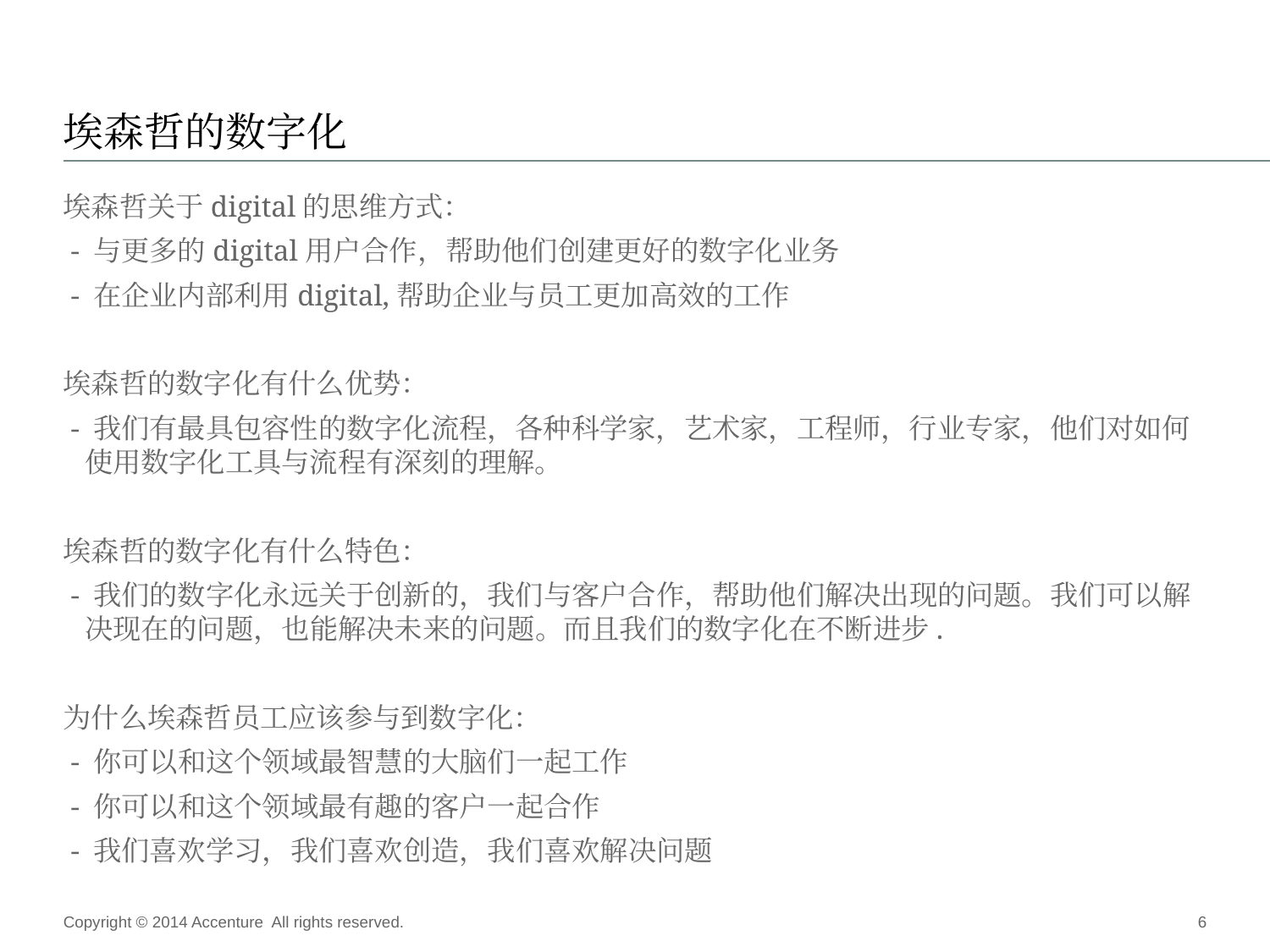

# 埃森哲的数字化
埃森哲关于digital的思维方式：
 - 与更多的digital用户合作，帮助他们创建更好的数字化业务
 - 在企业内部利用digital,帮助企业与员工更加高效的工作

埃森哲的数字化有什么优势：
 - 我们有最具包容性的数字化流程，各种科学家，艺术家，工程师，行业专家，他们对如何
   使用数字化工具与流程有深刻的理解。

埃森哲的数字化有什么特色：
 - 我们的数字化永远关于创新的，我们与客户合作，帮助他们解决出现的问题。我们可以解
   决现在的问题，也能解决未来的问题。而且我们的数字化在不断进步.

为什么埃森哲员工应该参与到数字化：
 - 你可以和这个领域最智慧的大脑们一起工作
 - 你可以和这个领域最有趣的客户一起合作
 - 我们喜欢学习，我们喜欢创造，我们喜欢解决问题
Copyright © 2014 Accenture  All rights reserved.
6